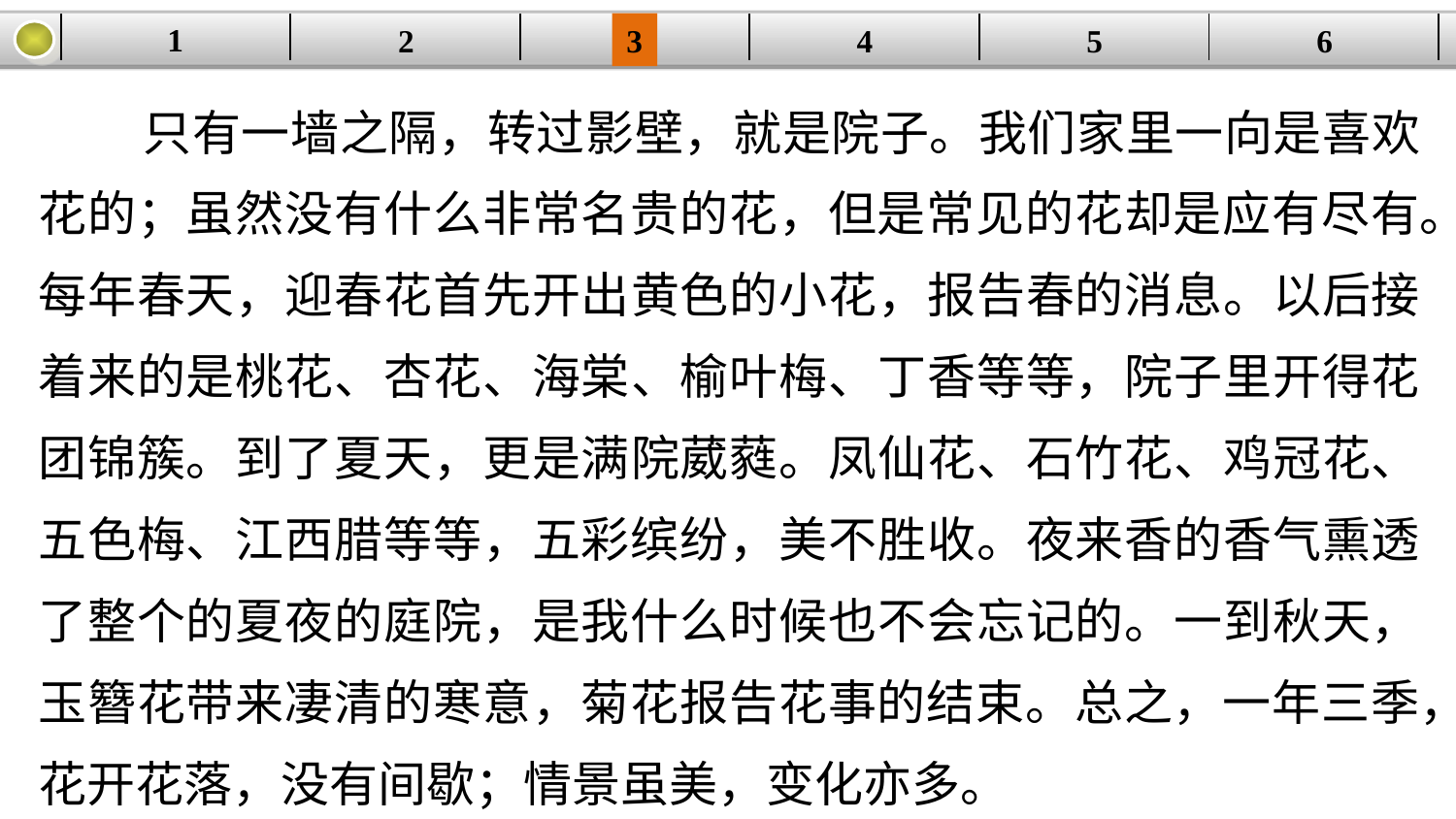

1
2
3
4
|  |  |  |  |  |  |
| --- | --- | --- | --- | --- | --- |
5
6

只有一墙之隔，转过影壁，就是院子。我们家里一向是喜欢花的；虽然没有什么非常名贵的花，但是常见的花却是应有尽有。每年春天，迎春花首先开出黄色的小花，报告春的消息。以后接着来的是桃花、杏花、海棠、榆叶梅、丁香等等，院子里开得花团锦簇。到了夏天，更是满院葳蕤。凤仙花、石竹花、鸡冠花、五色梅、江西腊等等，五彩缤纷，美不胜收。夜来香的香气熏透了整个的夏夜的庭院，是我什么时候也不会忘记的。一到秋天，玉簪花带来凄清的寒意，菊花报告花事的结束。总之，一年三季，花开花落，没有间歇；情景虽美，变化亦多。